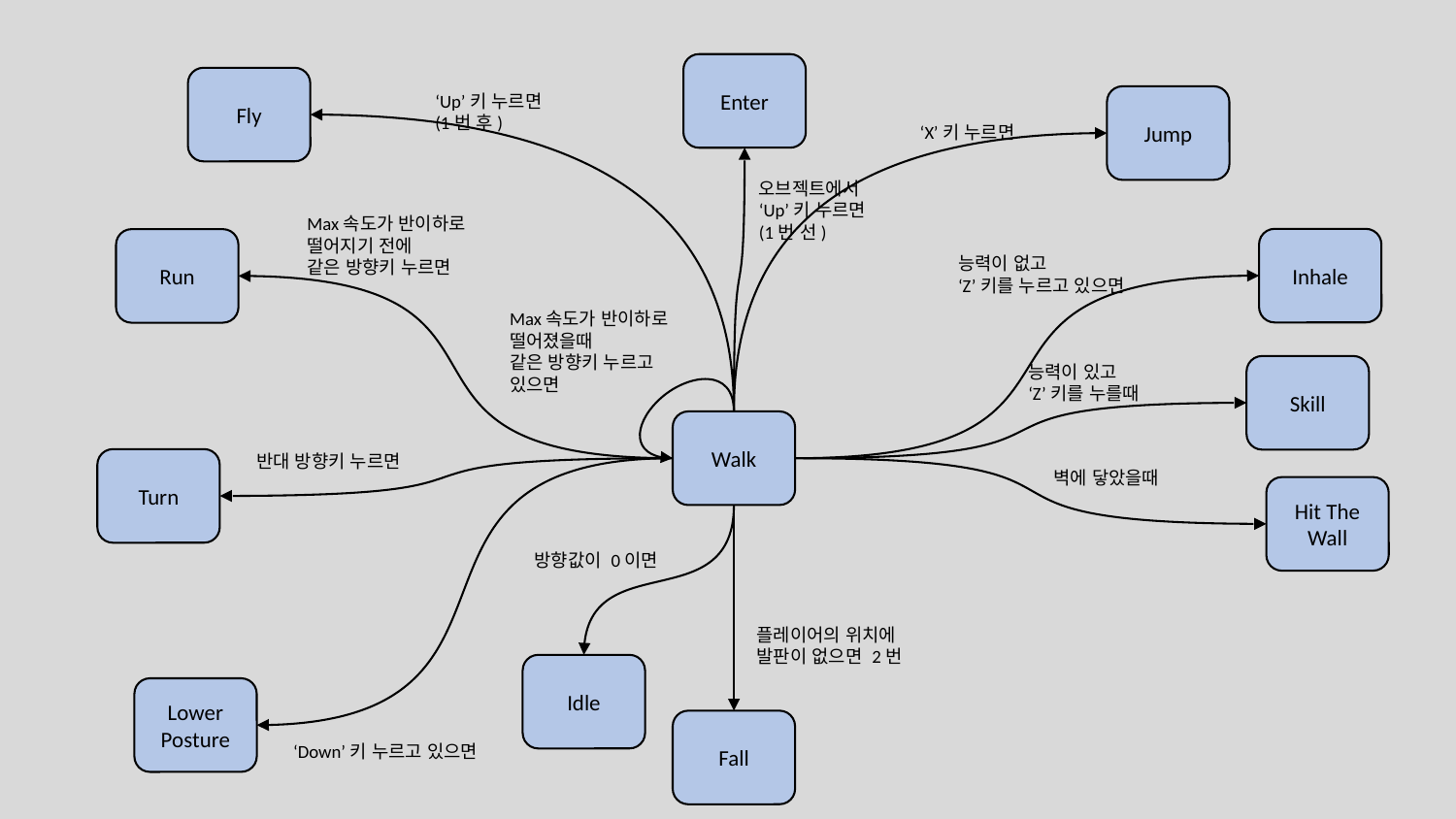

Enter
Fly
‘Up’키 누르면
(1번 후)
Jump
‘X’키 누르면
오브젝트에서
‘Up’키 누르면
(1번 선)
Max속도가 반이하로 떨어지기 전에
같은 방향키 누르면
Inhale
Run
능력이 없고
‘Z’키를 누르고 있으면
Max속도가 반이하로 떨어졌을때
같은 방향키 누르고  있으면
능력이 있고
‘Z’키를 누를때
Skill
Walk
반대 방향키 누르면
Turn
벽에 닿았을때
Hit The Wall
방향값이 0이면
플레이어의 위치에 발판이 없으면 2번
Idle
Lower
Posture
Fall
‘Down’키 누르고 있으면